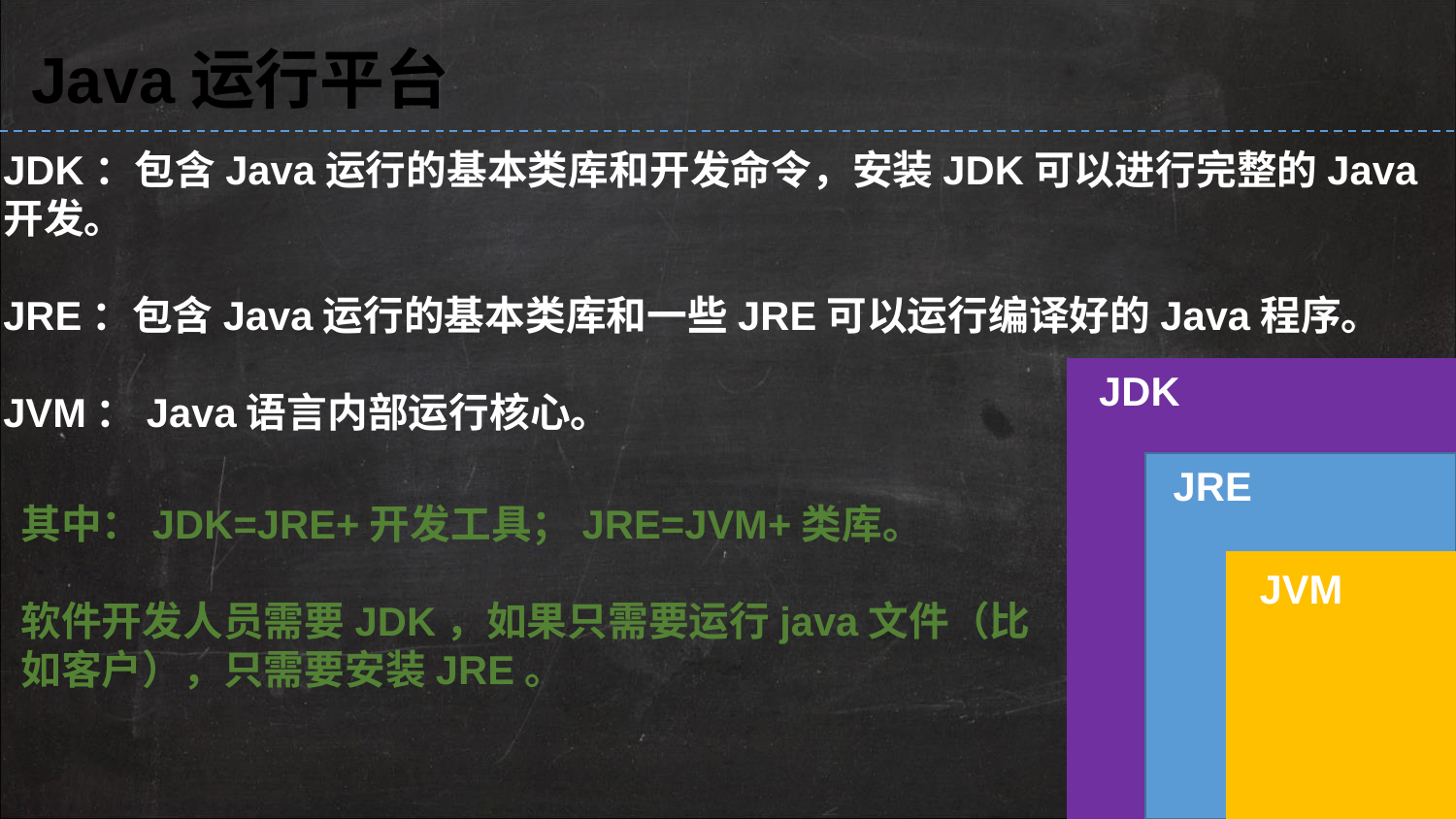

Java运行平台
JDK：包含Java运行的基本类库和开发命令，安装JDK可以进行完整的Java
开发。

JRE：包含Java运行的基本类库和一些JRE可以运行编译好的Java程序。

JVM：Java语言内部运行核心。

JDK

JRE
其中：JDK=JRE+开发工具；JRE=JVM+类库。

软件开发人员需要JDK，如果只需要运行java文件（比如客户），只需要安装JRE。

JVM